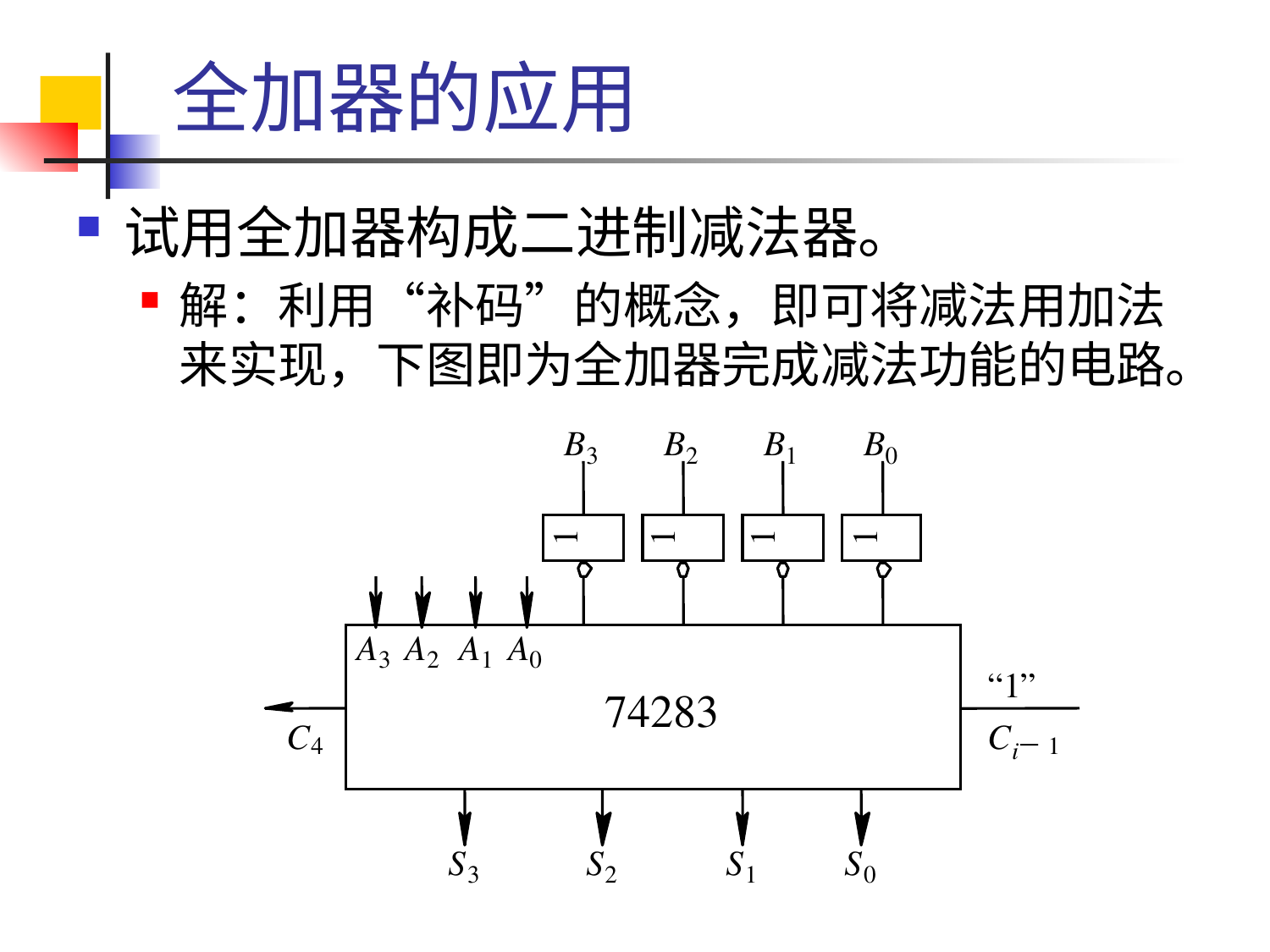

# 全加器的应用
试用全加器构成二进制减法器。
解：利用“补码”的概念，即可将减法用加法来实现，下图即为全加器完成减法功能的电路。
B
B
B
B
3
2
1
0

1
1
1
1

A
A
A
A
3
2
1
0
“1”
74283

C
C
4
－1
i

S
S
S
S
3
2
1
0